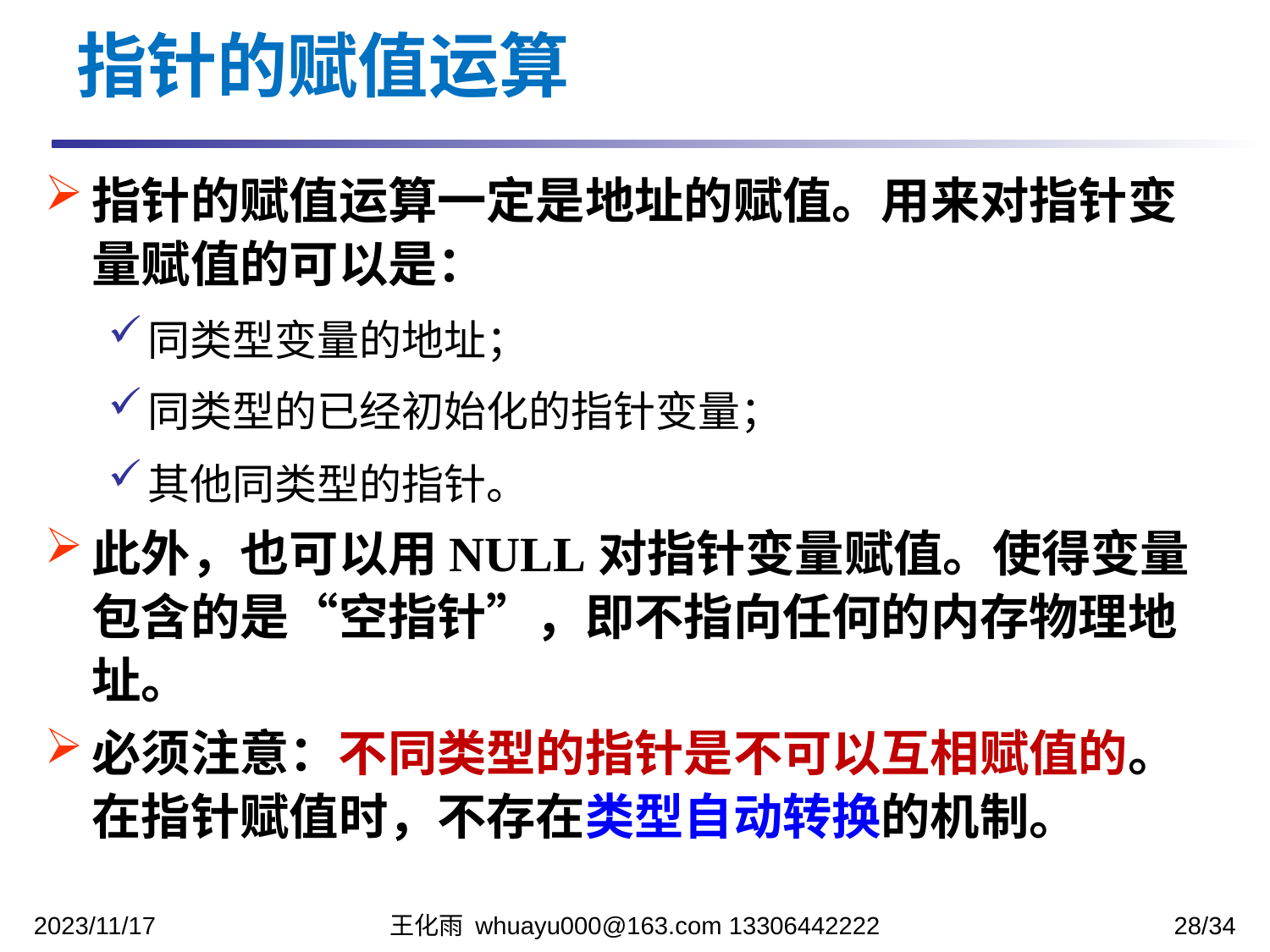

指针的赋值运算
指针的赋值运算一定是地址的赋值。用来对指针变量赋值的可以是：
同类型变量的地址；
同类型的已经初始化的指针变量；
其他同类型的指针。
此外，也可以用NULL对指针变量赋值。使得变量包含的是“空指针”，即不指向任何的内存物理地址。
必须注意：不同类型的指针是不可以互相赋值的。在指针赋值时，不存在类型自动转换的机制。
2023/11/17
王化雨 whuayu000@163.com 13306442222
28/34